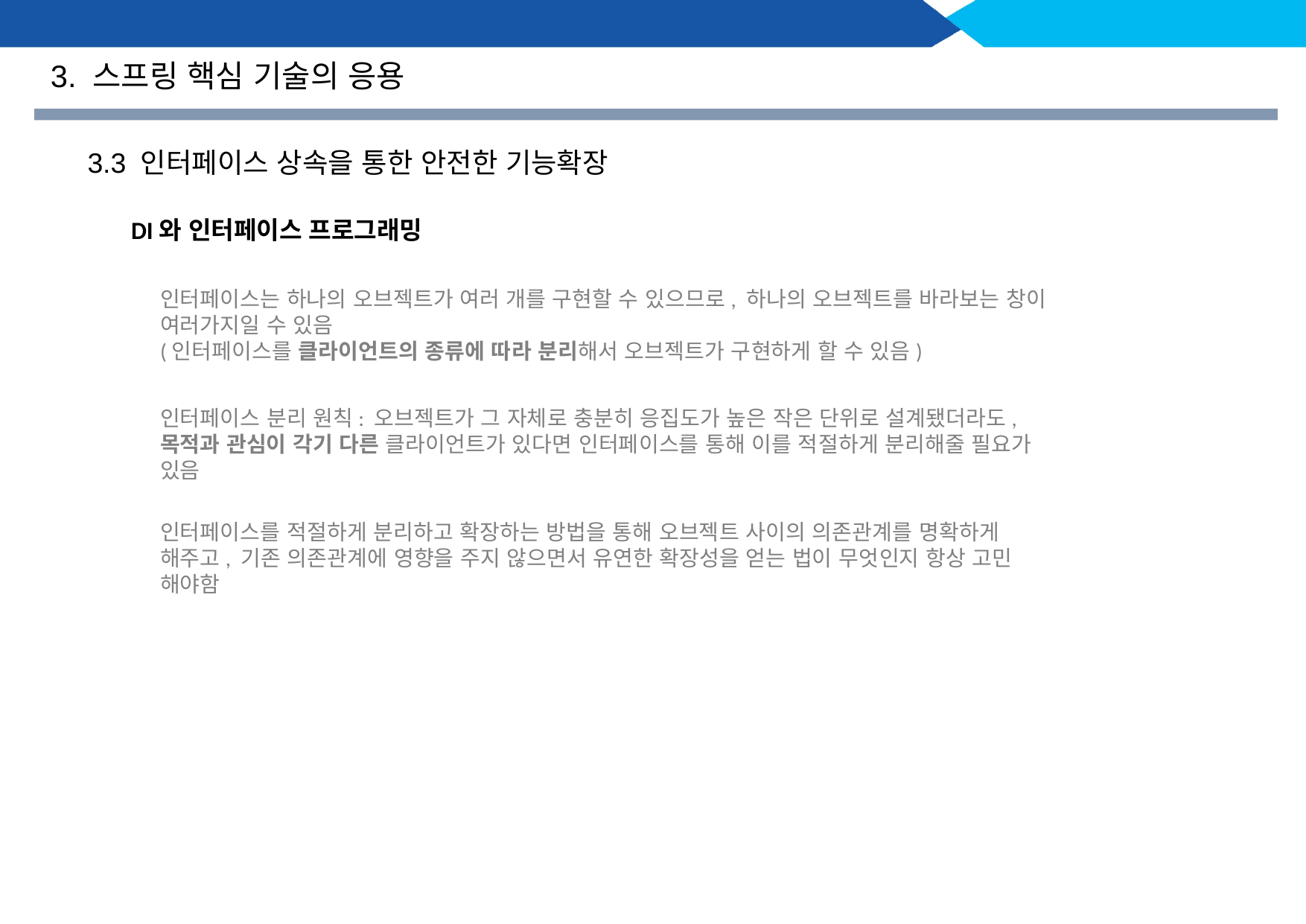

3. 스프링 핵심 기술의 응용
3.3 인터페이스 상속을 통한 안전한 기능확장
DI와 인터페이스 프로그래밍
인터페이스는 하나의 오브젝트가 여러 개를 구현할 수 있으므로, 하나의 오브젝트를 바라보는 창이 여러가지일 수 있음
(인터페이스를 클라이언트의 종류에 따라 분리해서 오브젝트가 구현하게 할 수 있음)
인터페이스 분리 원칙: 오브젝트가 그 자체로 충분히 응집도가 높은 작은 단위로 설계됐더라도, 목적과 관심이 각기 다른 클라이언트가 있다면 인터페이스를 통해 이를 적절하게 분리해줄 필요가 있음
인터페이스를 적절하게 분리하고 확장하는 방법을 통해 오브젝트 사이의 의존관계를 명확하게 해주고, 기존 의존관계에 영향을 주지 않으면서 유연한 확장성을 얻는 법이 무엇인지 항상 고민 해야함